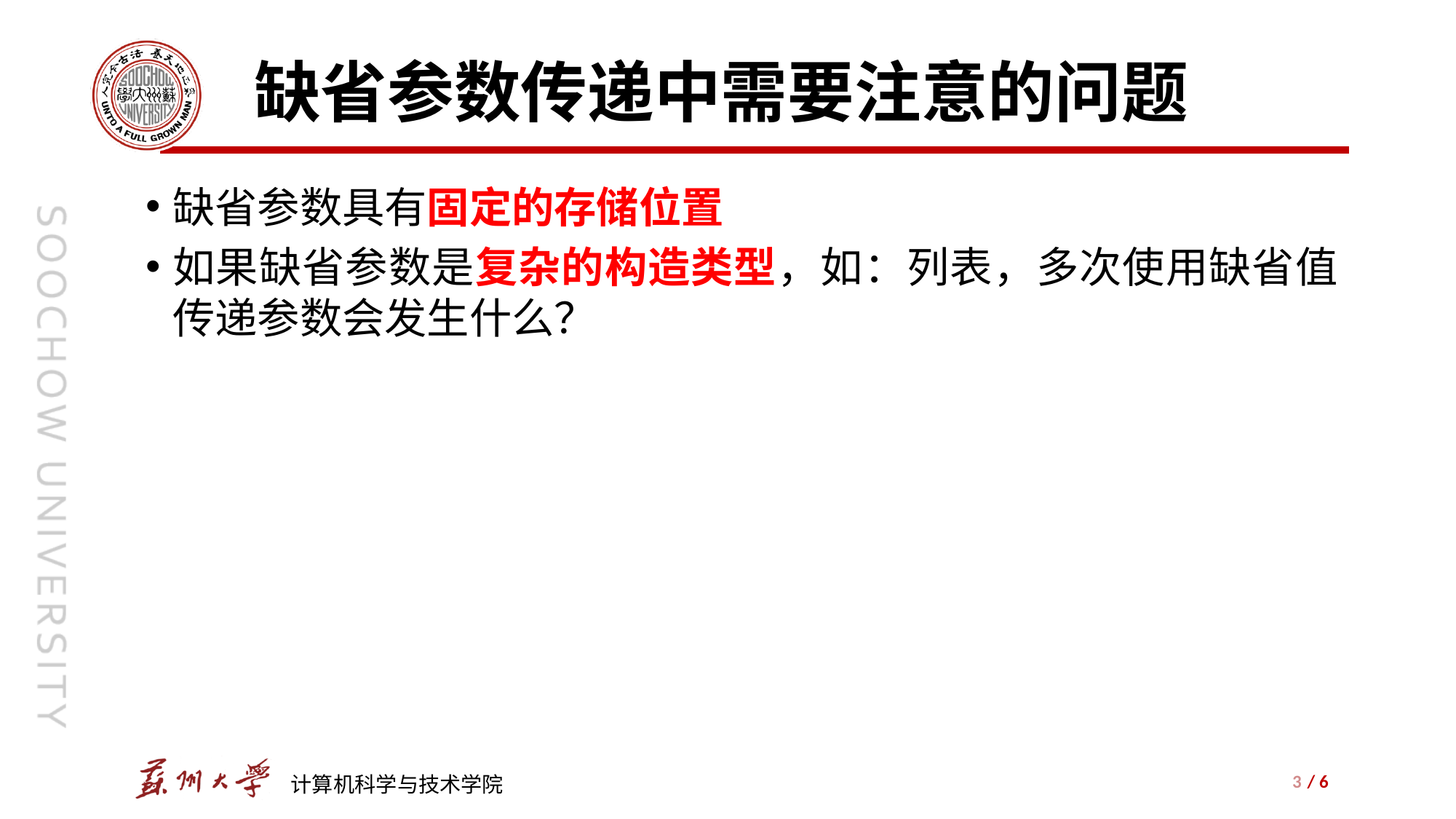

# 缺省参数传递中需要注意的问题
缺省参数具有固定的存储位置
如果缺省参数是复杂的构造类型，如：列表，多次使用缺省值传递参数会发生什么？
3